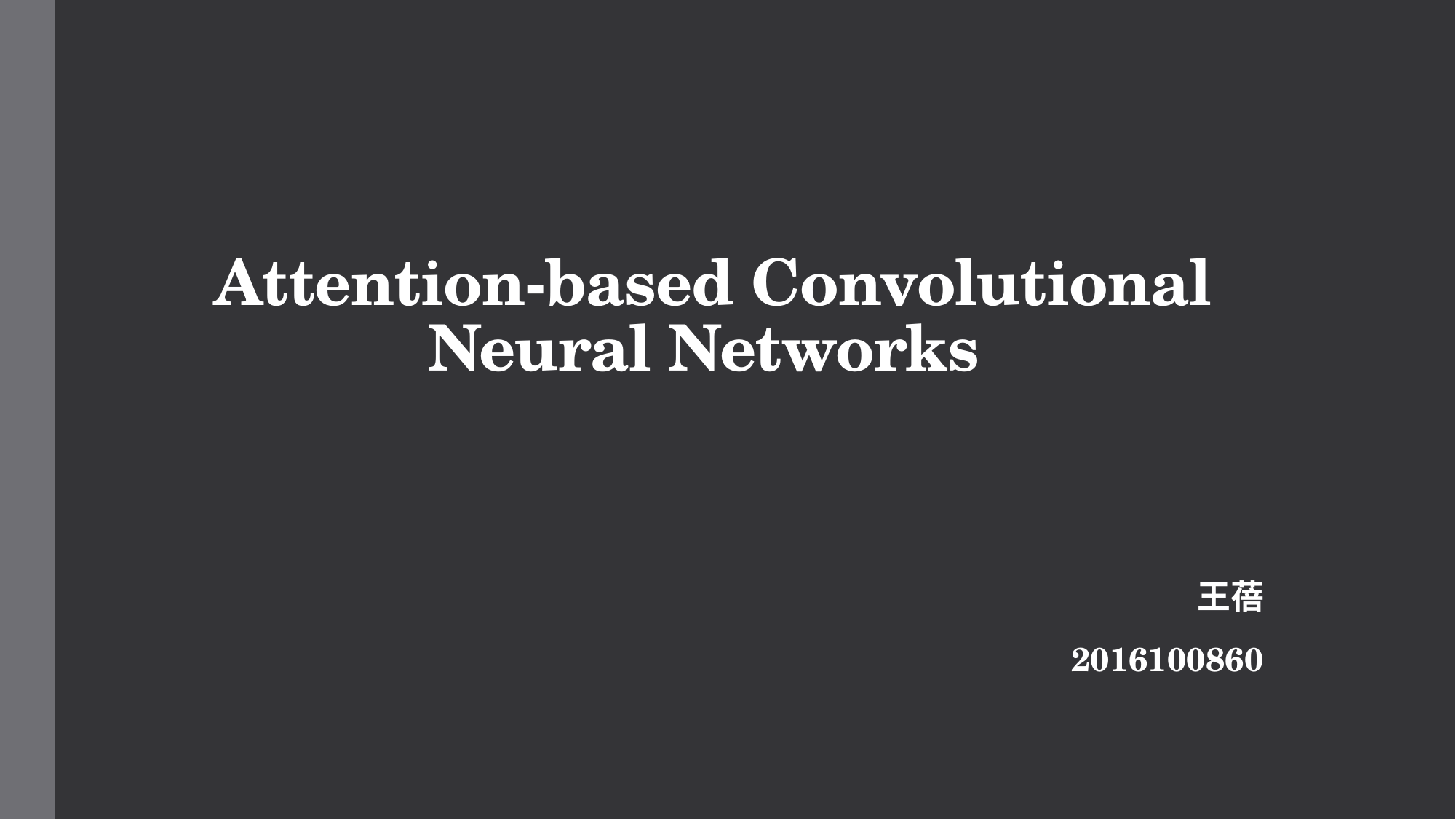

# Attention-based Convolutional Neural Networks
王蓓
2016100860